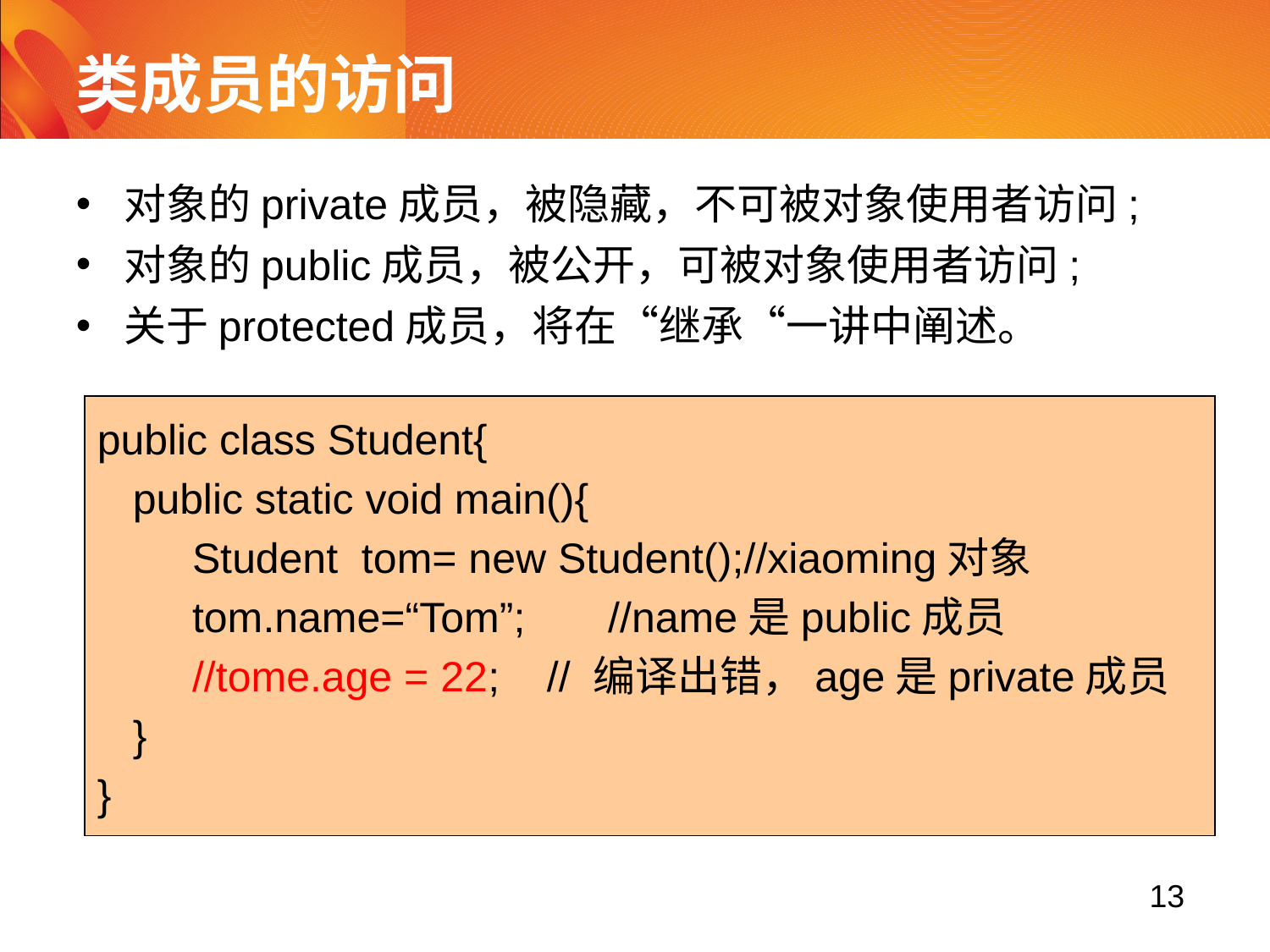

# 类成员的访问
对象的private成员，被隐藏，不可被对象使用者访问;
对象的public成员，被公开，可被对象使用者访问;
关于protected成员，将在“继承“一讲中阐述。

public class Student{
   public static void main(){
        Student  tom= new Student();//xiaoming对象
        tom.name=“Tom”;       //name是public成员
        //tome.age = 22;    // 编译出错，age是private成员
   }
}